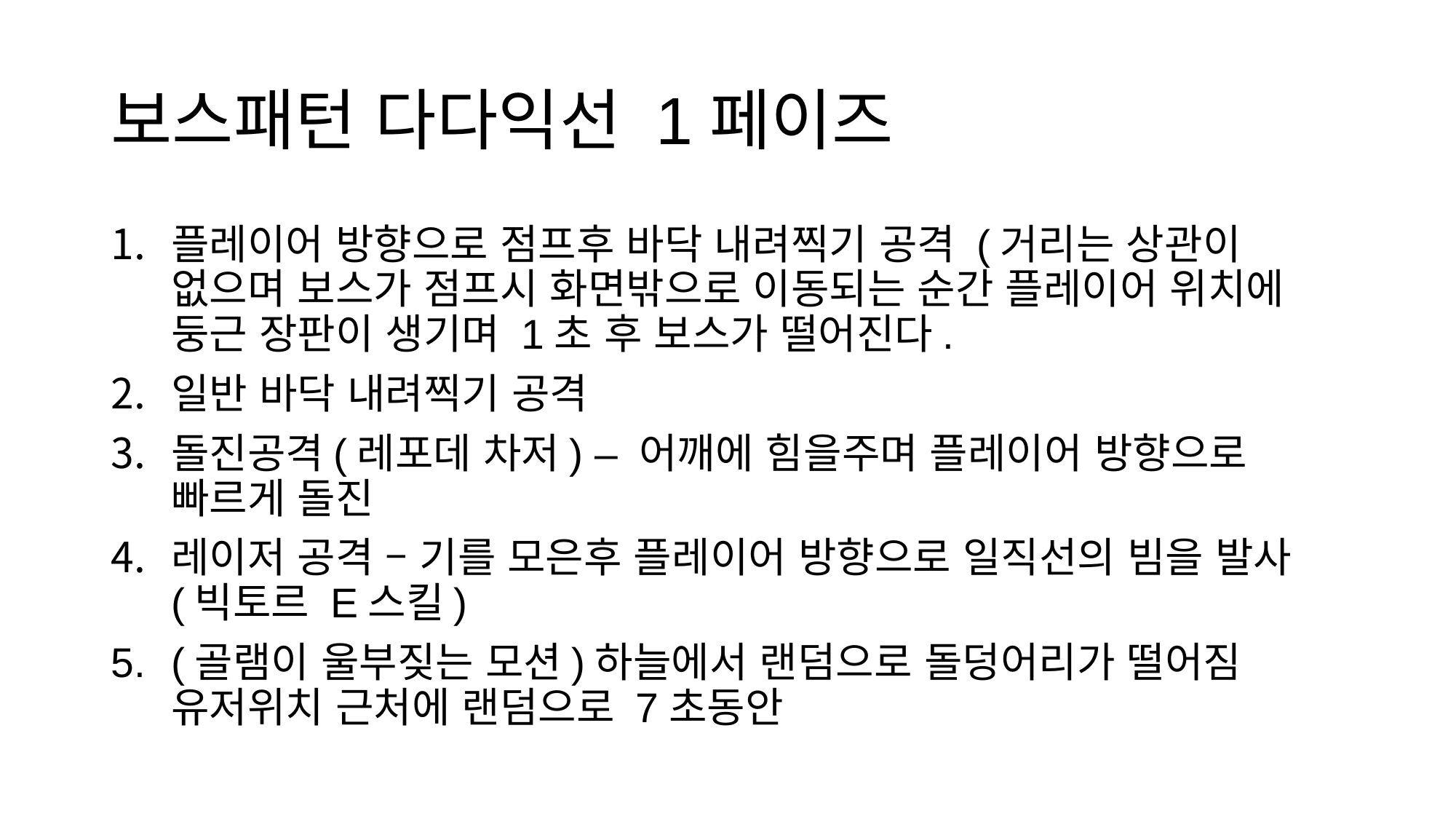

# 보스패턴 다다익선 1페이즈
플레이어 방향으로 점프후 바닥 내려찍기 공격 (거리는 상관이 없으며 보스가 점프시 화면밖으로 이동되는 순간 플레이어 위치에 둥근 장판이 생기며 1초 후 보스가 떨어진다.
일반 바닥 내려찍기 공격
돌진공격(레포데 차저) – 어깨에 힘을주며 플레이어 방향으로 빠르게 돌진
레이저 공격 – 기를 모은후 플레이어 방향으로 일직선의 빔을 발사 (빅토르 E스킬)
(골램이 울부짖는 모션)하늘에서 랜덤으로 돌덩어리가 떨어짐
유저위치 근처에 랜덤으로 7초동안